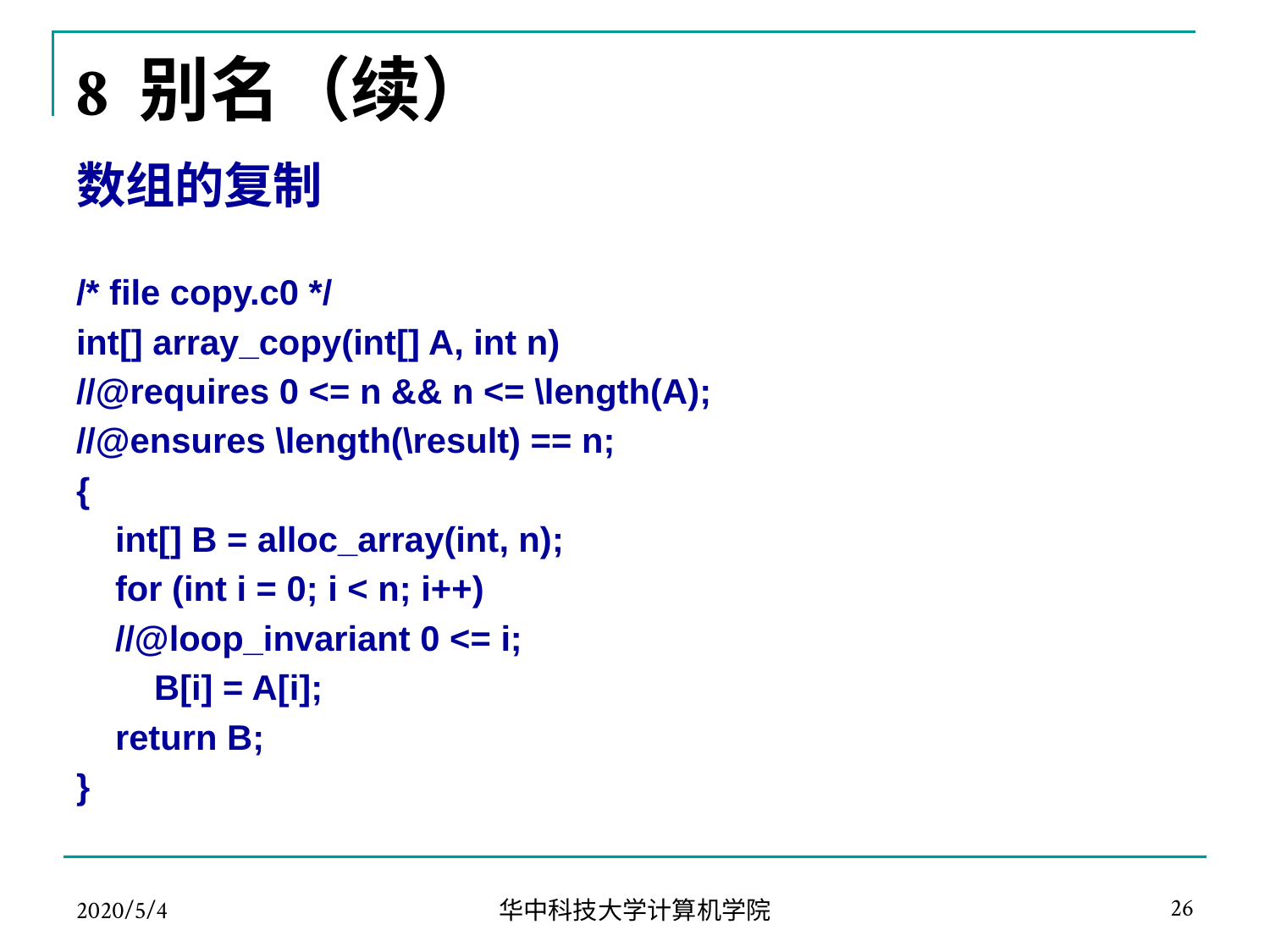

# 8 别名（续）
数组的复制

/* file copy.c0 */
int[] array_copy(int[] A, int n)
//@requires 0 <= n && n <= \length(A);
//@ensures \length(\result) == n;
{
    int[] B = alloc_array(int, n);
    for (int i = 0; i < n; i++)
    //@loop_invariant 0 <= i;
        B[i] = A[i];
    return B;
}
2020/5/4
26
华中科技大学计算机学院